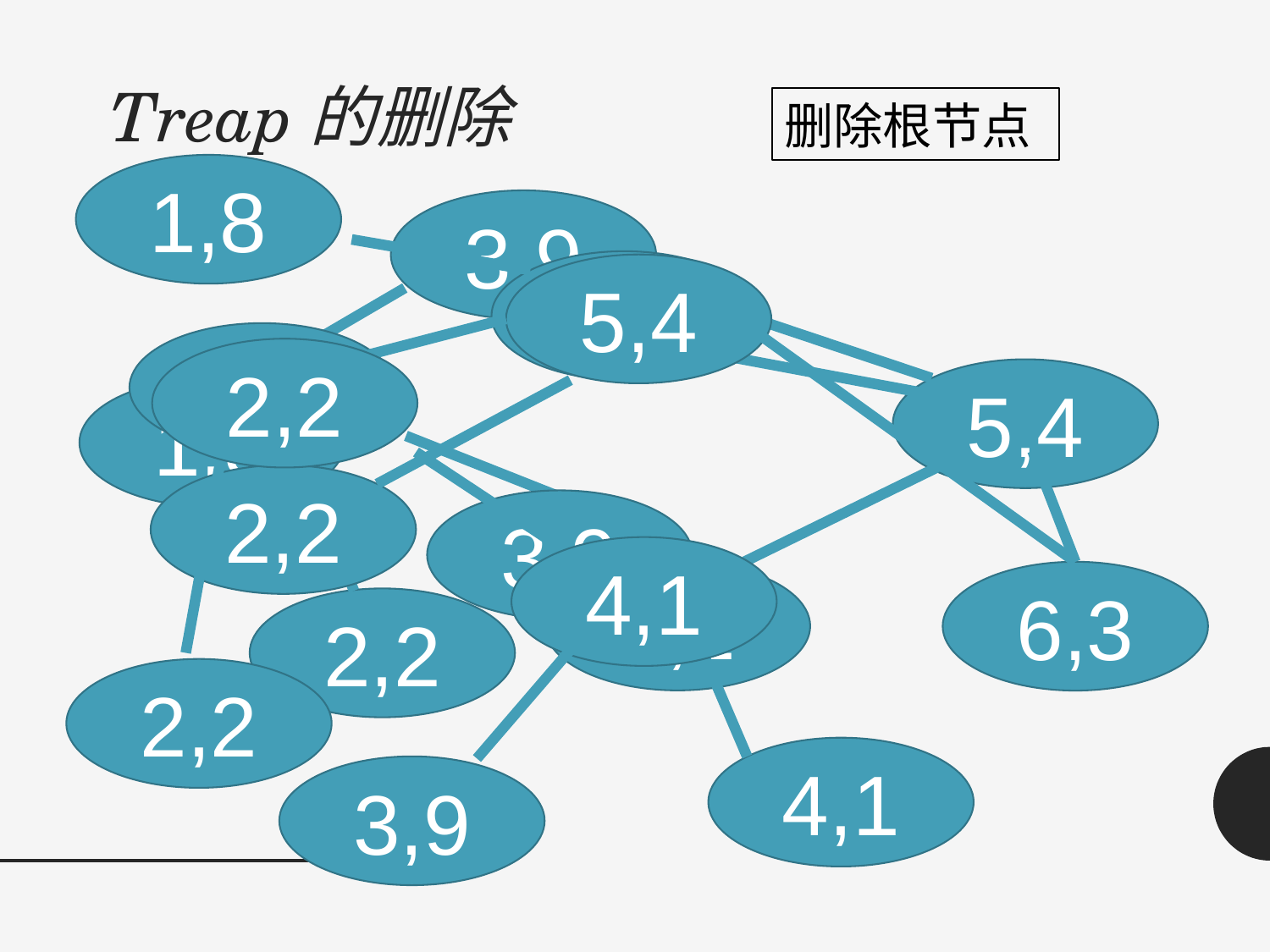

# Treap的删除
删除根节点
1,8
3,9
3,9
5,4
3,9
2,2
5,4
1,8
2,2
3,9
4,1
4,1
6,3
2,2
2,2
4,1
3,9